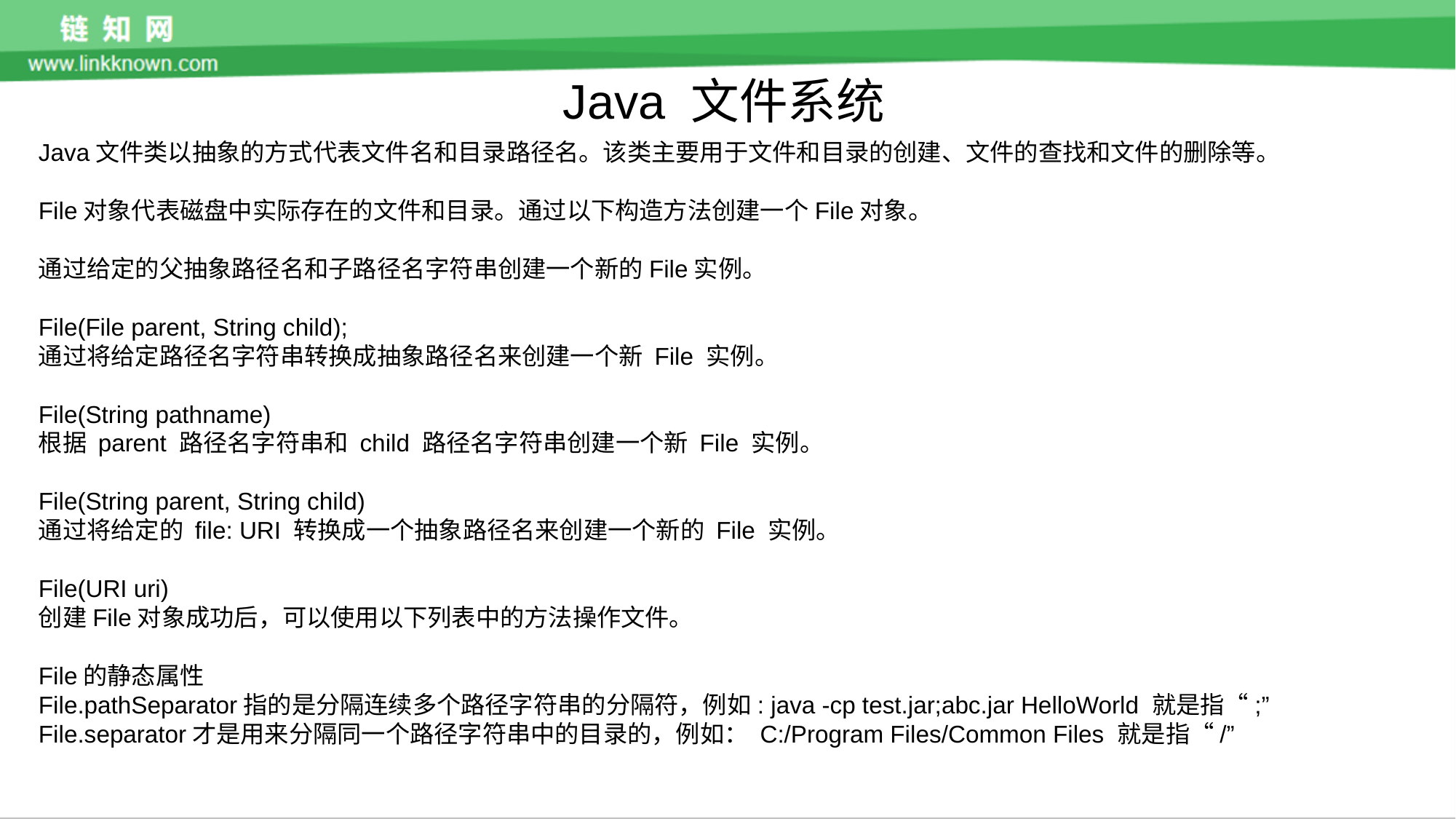

Java 文件系统
Java文件类以抽象的方式代表文件名和目录路径名。该类主要用于文件和目录的创建、文件的查找和文件的删除等。

File对象代表磁盘中实际存在的文件和目录。通过以下构造方法创建一个File对象。

通过给定的父抽象路径名和子路径名字符串创建一个新的File实例。

File(File parent, String child);
通过将给定路径名字符串转换成抽象路径名来创建一个新 File 实例。

File(String pathname)
根据 parent 路径名字符串和 child 路径名字符串创建一个新 File 实例。

File(String parent, String child)
通过将给定的 file: URI 转换成一个抽象路径名来创建一个新的 File 实例。

File(URI uri)
创建File对象成功后，可以使用以下列表中的方法操作文件。

File的静态属性
File.pathSeparator指的是分隔连续多个路径字符串的分隔符，例如: java -cp test.jar;abc.jar HelloWorld 就是指“;”
File.separator才是用来分隔同一个路径字符串中的目录的，例如： C:/Program Files/Common Files 就是指“/”